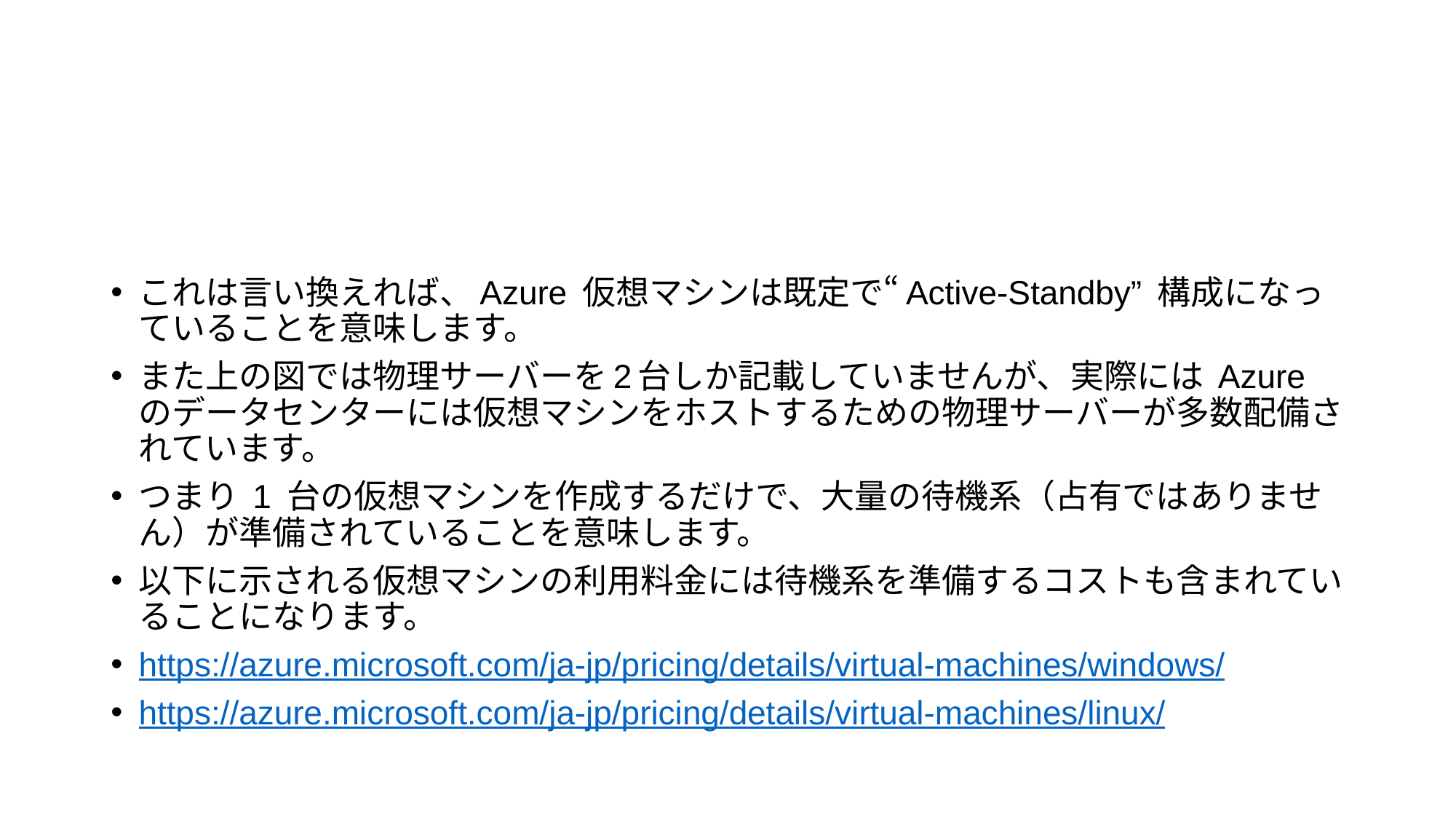

#

これは言い換えれば、Azure 仮想マシンは既定で“Active-Standby” 構成になっていることを意味します。
また上の図では物理サーバーを2台しか記載していませんが、実際には Azure のデータセンターには仮想マシンをホストするための物理サーバーが多数配備されています。
つまり 1 台の仮想マシンを作成するだけで、大量の待機系（占有ではありません）が準備されていることを意味します。
以下に示される仮想マシンの利用料金には待機系を準備するコストも含まれていることになります。
https://azure.microsoft.com/ja-jp/pricing/details/virtual-machines/windows/
https://azure.microsoft.com/ja-jp/pricing/details/virtual-machines/linux/